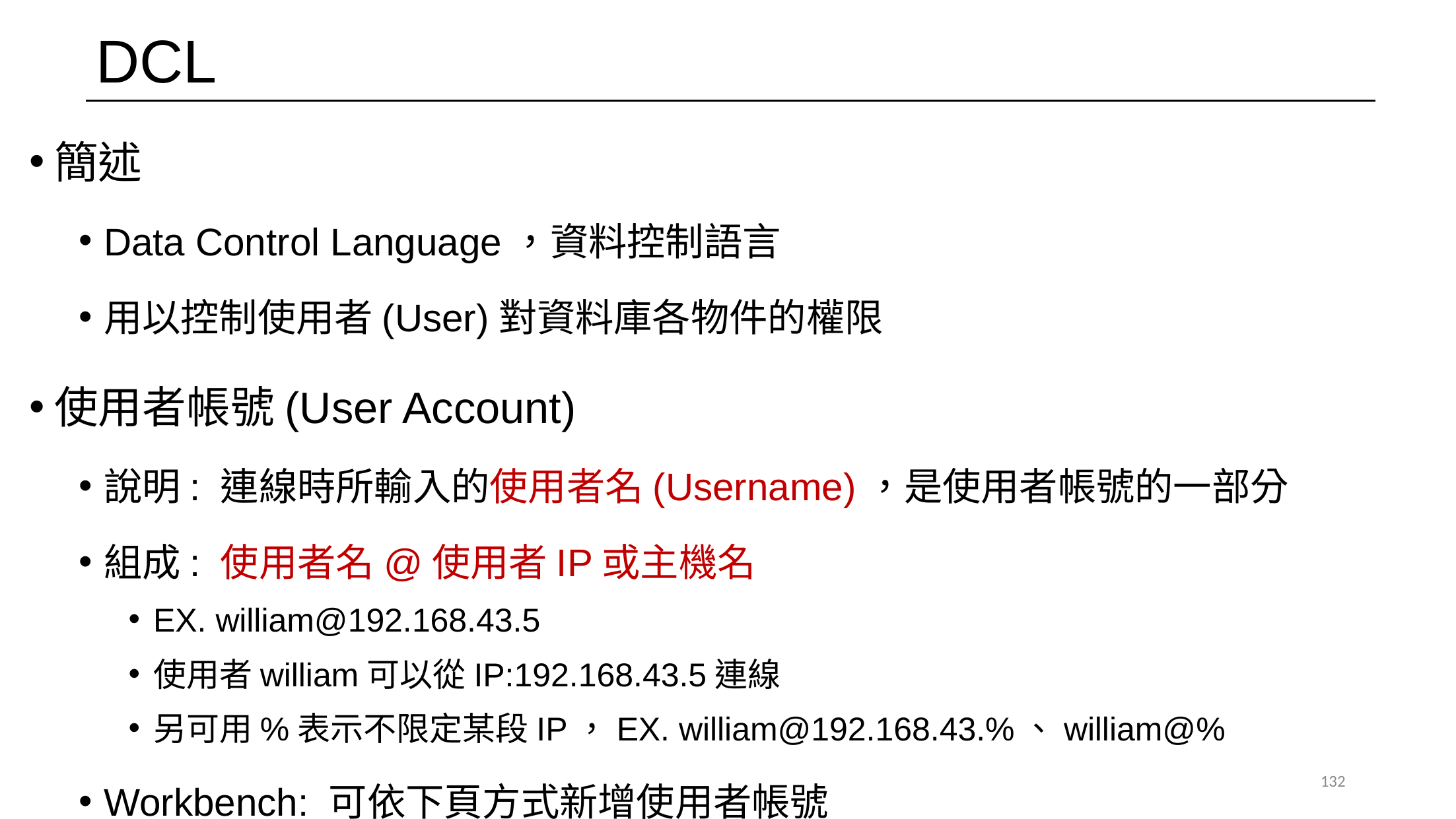

# DCL
簡述
Data Control Language，資料控制語言
用以控制使用者(User)對資料庫各物件的權限
使用者帳號(User Account)
說明: 連線時所輸入的使用者名(Username)，是使用者帳號的一部分
組成: 使用者名@使用者IP或主機名
EX. william@192.168.43.5
使用者william可以從IP:192.168.43.5連線
另可用%表示不限定某段IP，EX. william@192.168.43.%、william@%
Workbench: 可依下頁方式新增使用者帳號
132